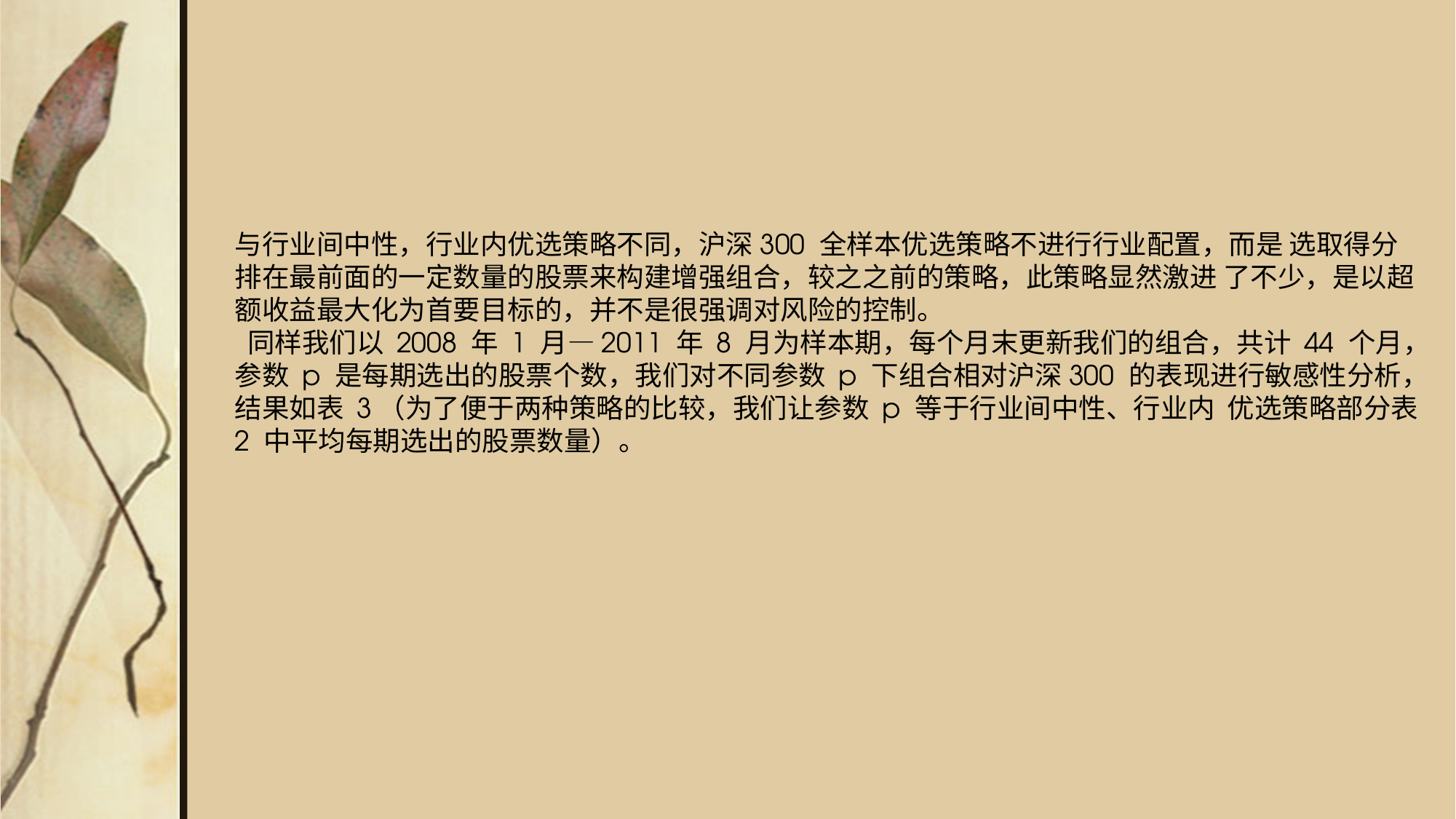

与行业间中性，行业内优选策略不同，沪深300 全样本优选策略不进行行业配置，而是 选取得分排在最前面的一定数量的股票来构建增强组合，较之之前的策略，此策略显然激进 了不少，是以超额收益最大化为首要目标的，并不是很强调对风险的控制。
 同样我们以 2008 年 1 月—2011 年 8 月为样本期，每个月末更新我们的组合，共计 44 个月，参数 p 是每期选出的股票个数，我们对不同参数 p 下组合相对沪深300 的表现进行敏感性分析，结果如表 3（为了便于两种策略的比较，我们让参数 p 等于行业间中性、行业内  优选策略部分表2 中平均每期选出的股票数量）。